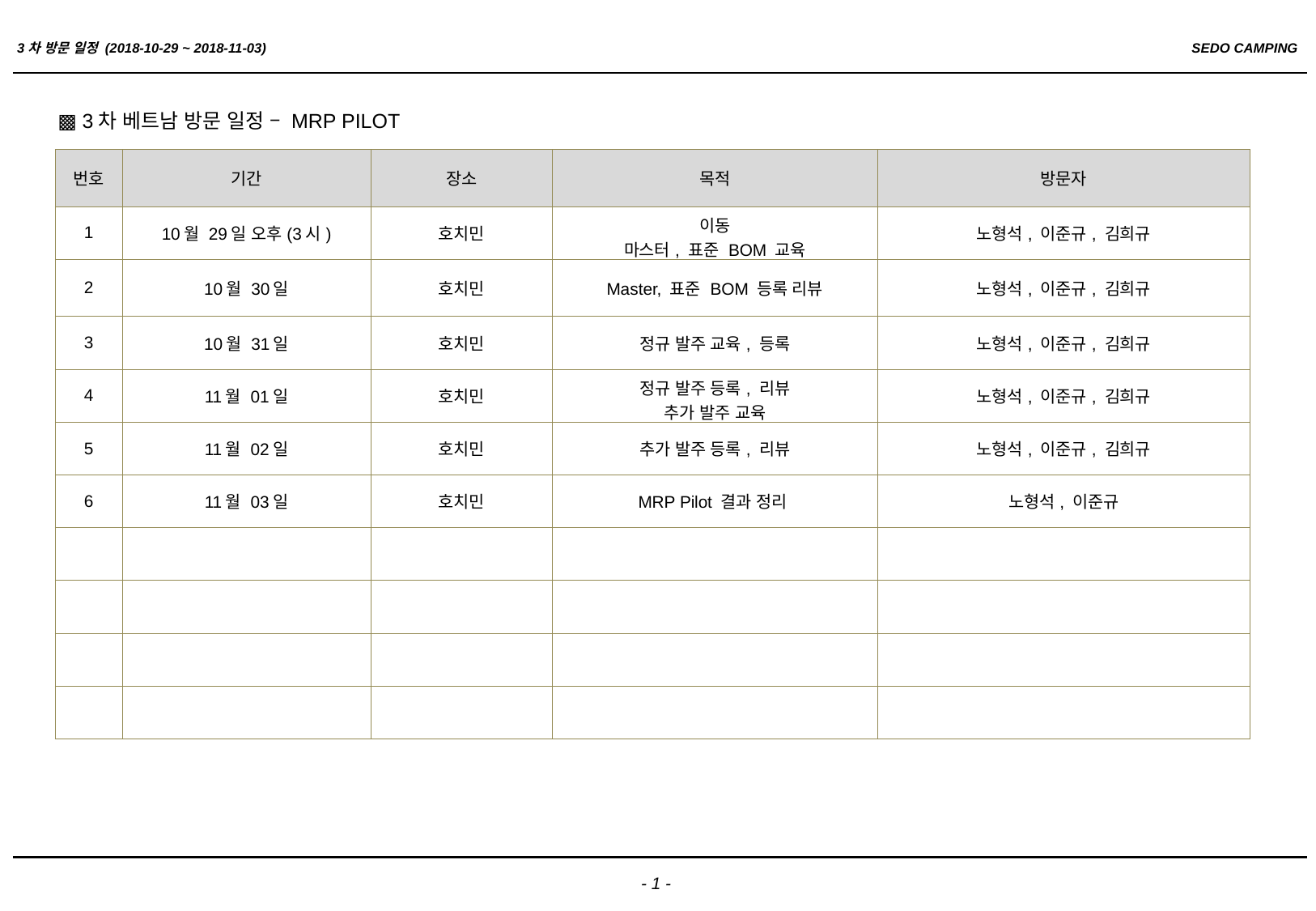

▩ 3차 베트남 방문 일정 – MRP PILOT
| 번호 | 기간 | 장소 | 목적 | 방문자 |
| --- | --- | --- | --- | --- |
| 1 | 10월 29일 오후(3시) | 호치민 | 이동 마스터, 표준 BOM 교육 | 노형석, 이준규, 김희규 |
| 2 | 10월 30일 | 호치민 | Master, 표준 BOM 등록 리뷰 | 노형석, 이준규, 김희규 |
| 3 | 10월 31일 | 호치민 | 정규 발주 교육, 등록 | 노형석, 이준규, 김희규 |
| 4 | 11월 01일 | 호치민 | 정규 발주 등록, 리뷰 추가 발주 교육 | 노형석, 이준규, 김희규 |
| 5 | 11월 02일 | 호치민 | 추가 발주 등록, 리뷰 | 노형석, 이준규, 김희규 |
| 6 | 11월 03일 | 호치민 | MRP Pilot 결과 정리 | 노형석, 이준규 |
|  |  |  |  |  |
|  |  |  |  |  |
|  |  |  |  |  |
|  |  |  |  |  |